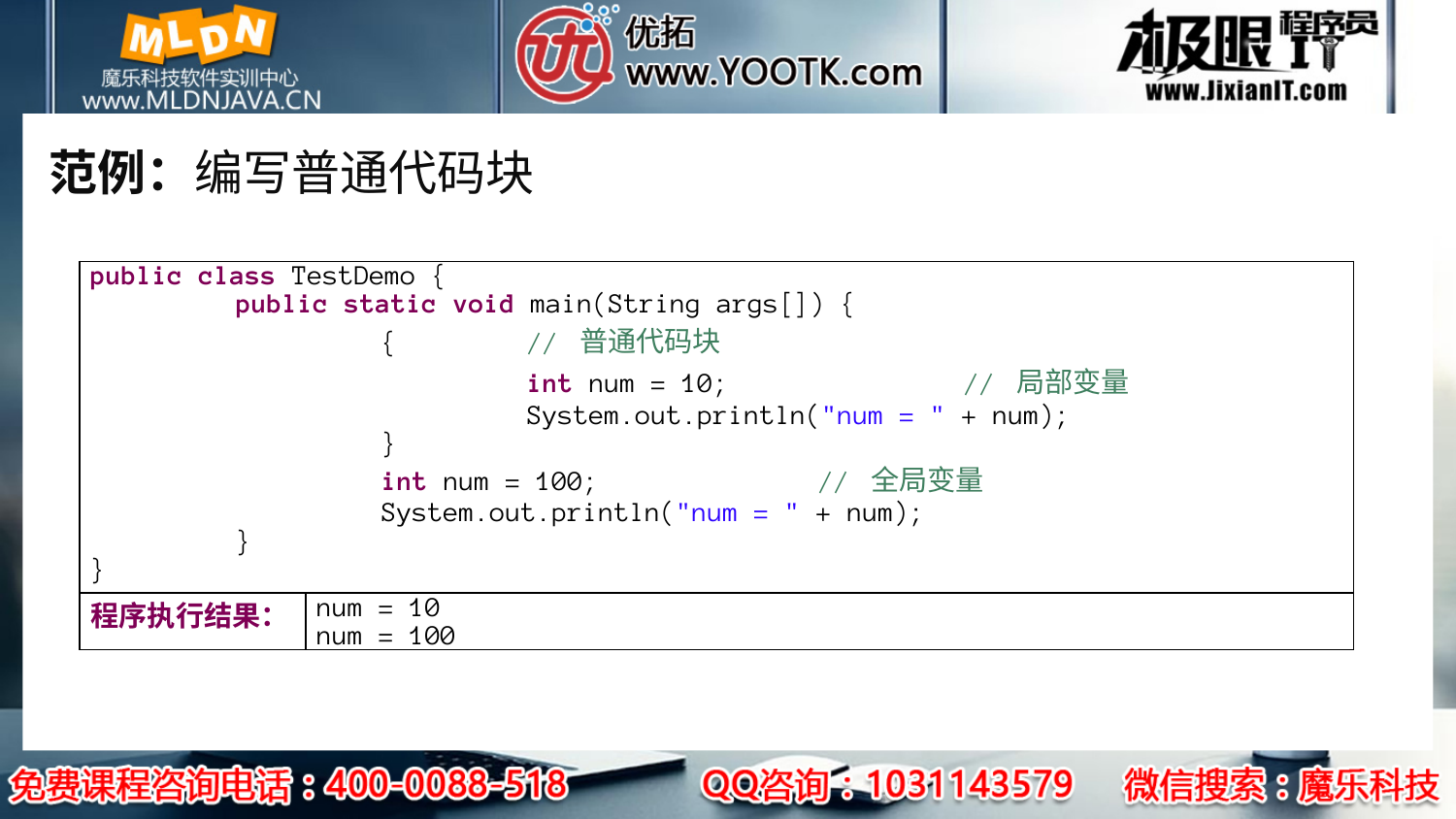

# 范例：编写普通代码块
| public class TestDemo { public static void main(String args[]) { { // 普通代码块 int num = 10; // 局部变量 System.out.println("num = " + num); } int num = 100; // 全局变量 System.out.println("num = " + num); } } |  |
| --- | --- |
| 程序执行结果： | num = 10 num = 100 |